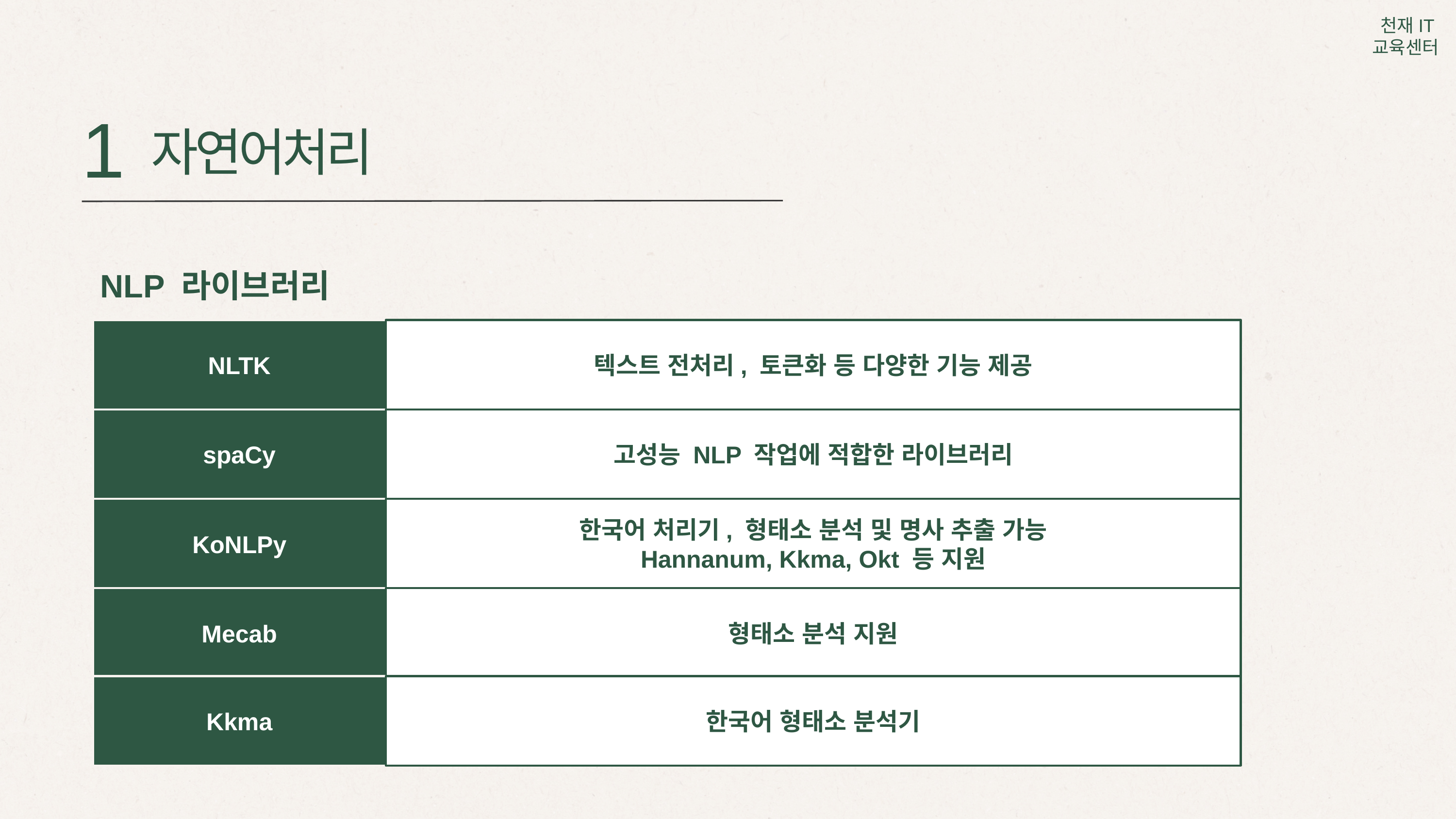

1
자연어처리

NLP 라이브러리
NLTK
텍스트 전처리, 토큰화 등 다양한 기능 제공
spaCy
고성능 NLP 작업에 적합한 라이브러리
KoNLPy
한국어 처리기, 형태소 분석 및 명사 추출 가능
Hannanum, Kkma, Okt 등 지원
Mecab
형태소 분석 지원
Kkma
한국어 형태소 분석기